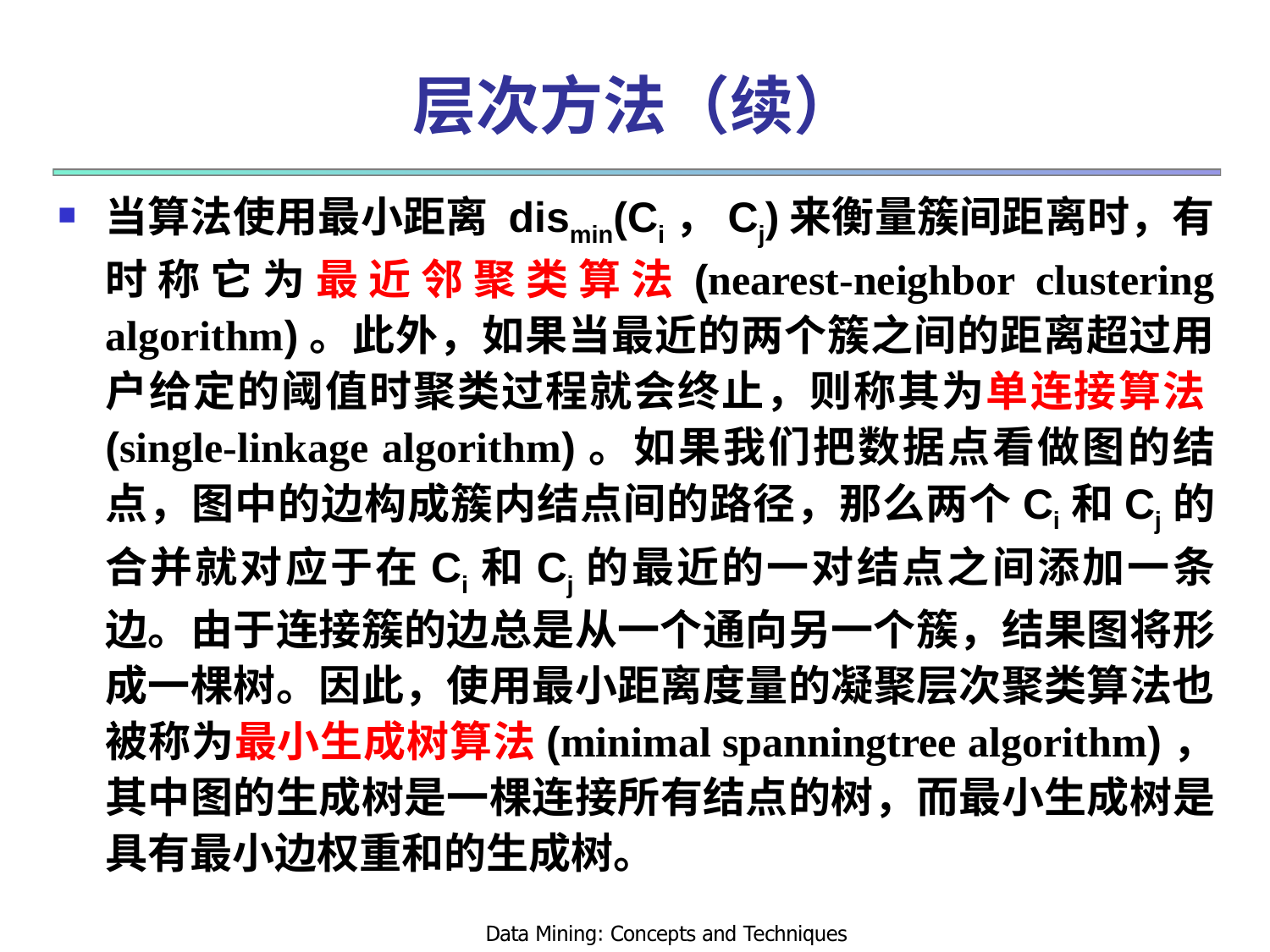

# 层次方法（续）
当算法使用最小距离 dismin(Ci，Cj)来衡量簇间距离时，有时称它为最近邻聚类算法(nearest-neighbor clustering algorithm)。此外，如果当最近的两个簇之间的距离超过用户给定的阈值时聚类过程就会终止，则称其为单连接算法(single-linkage algorithm)。如果我们把数据点看做图的结点，图中的边构成簇内结点间的路径，那么两个Ci和Cj的合并就对应于在Ci和Cj的最近的一对结点之间添加一条边。由于连接簇的边总是从一个通向另一个簇，结果图将形成一棵树。因此，使用最小距离度量的凝聚层次聚类算法也被称为最小生成树算法(minimal spanningtree algorithm)，其中图的生成树是一棵连接所有结点的树，而最小生成树是具有最小边权重和的生成树。
Data Mining: Concepts and Techniques
41